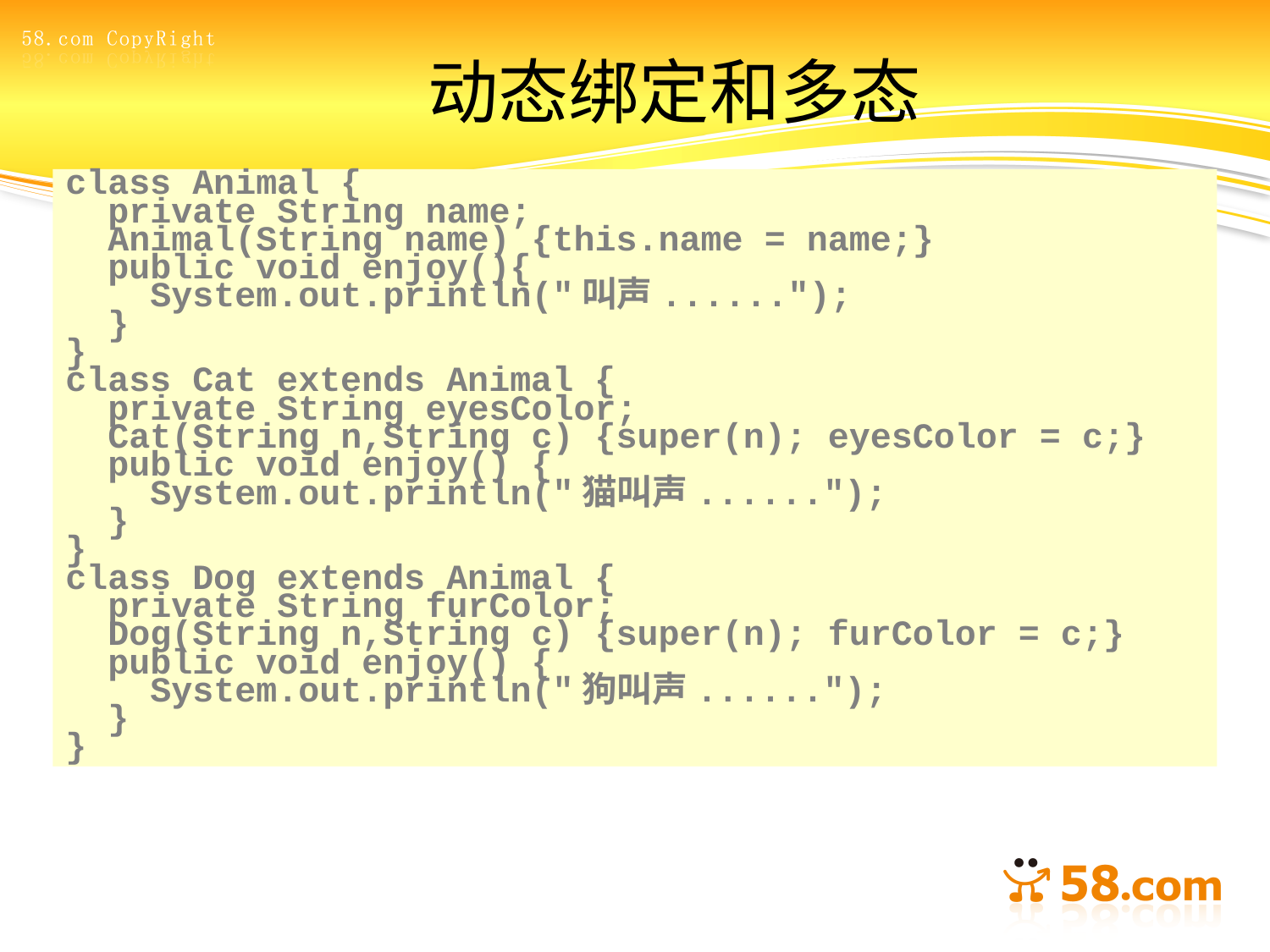

# 动态绑定和多态
class Animal {
  private String name;
  Animal(String name) {this.name = name;}
  public void enjoy(){
    System.out.println("叫声......");
  }
}
class Cat extends Animal {
  private String eyesColor;
  Cat(String n,String c) {super(n); eyesColor = c;}
  public void enjoy() {
    System.out.println("猫叫声......");
  }
}
class Dog extends Animal {
  private String furColor;
  Dog(String n,String c) {super(n); furColor = c;}
  public void enjoy() {
    System.out.println("狗叫声......");
  }
}